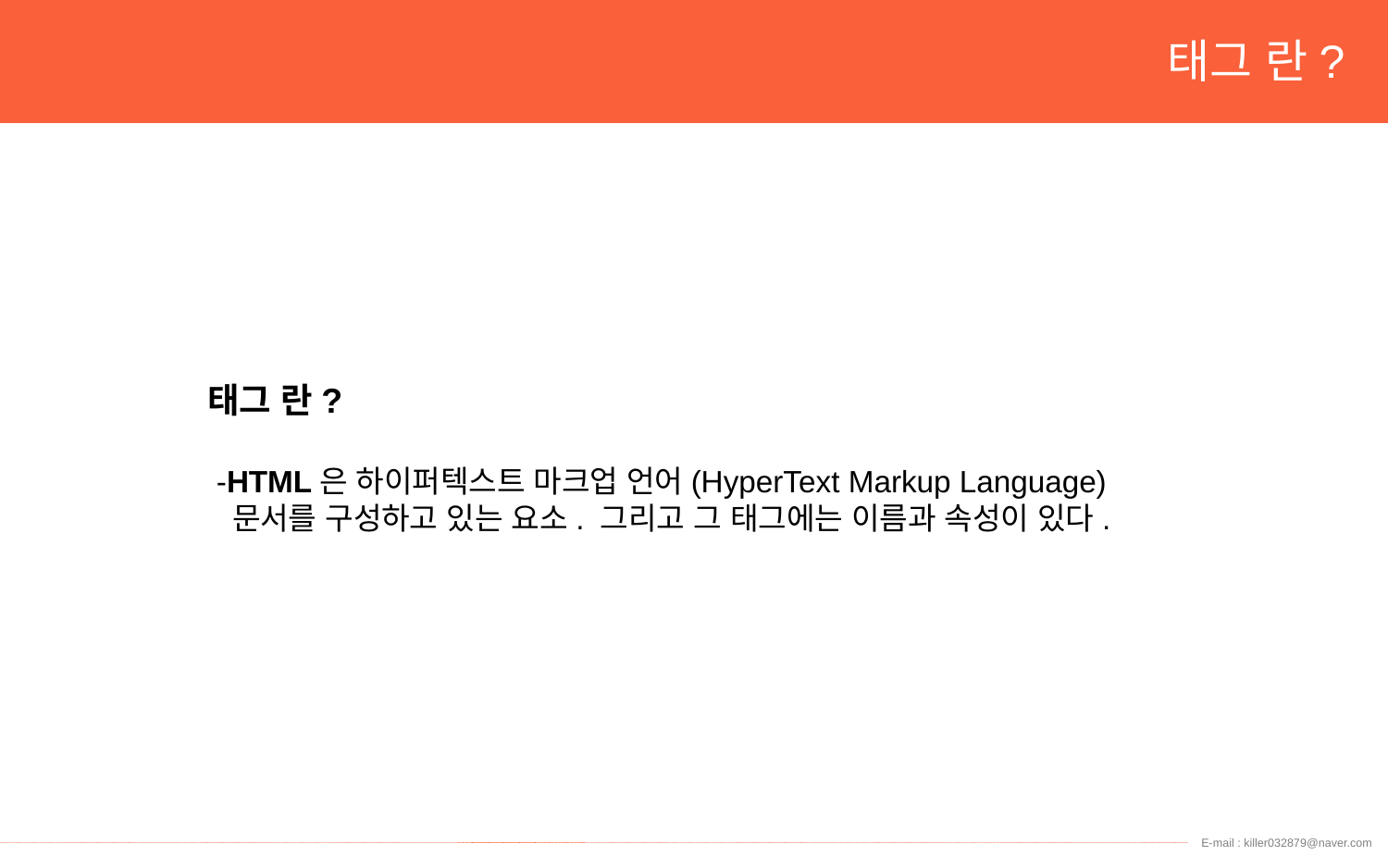

태그 란?
태그 란?
 -HTML은 하이퍼텍스트 마크업 언어(HyperText Markup Language)
  문서를 구성하고 있는 요소. 그리고 그 태그에는 이름과 속성이 있다.